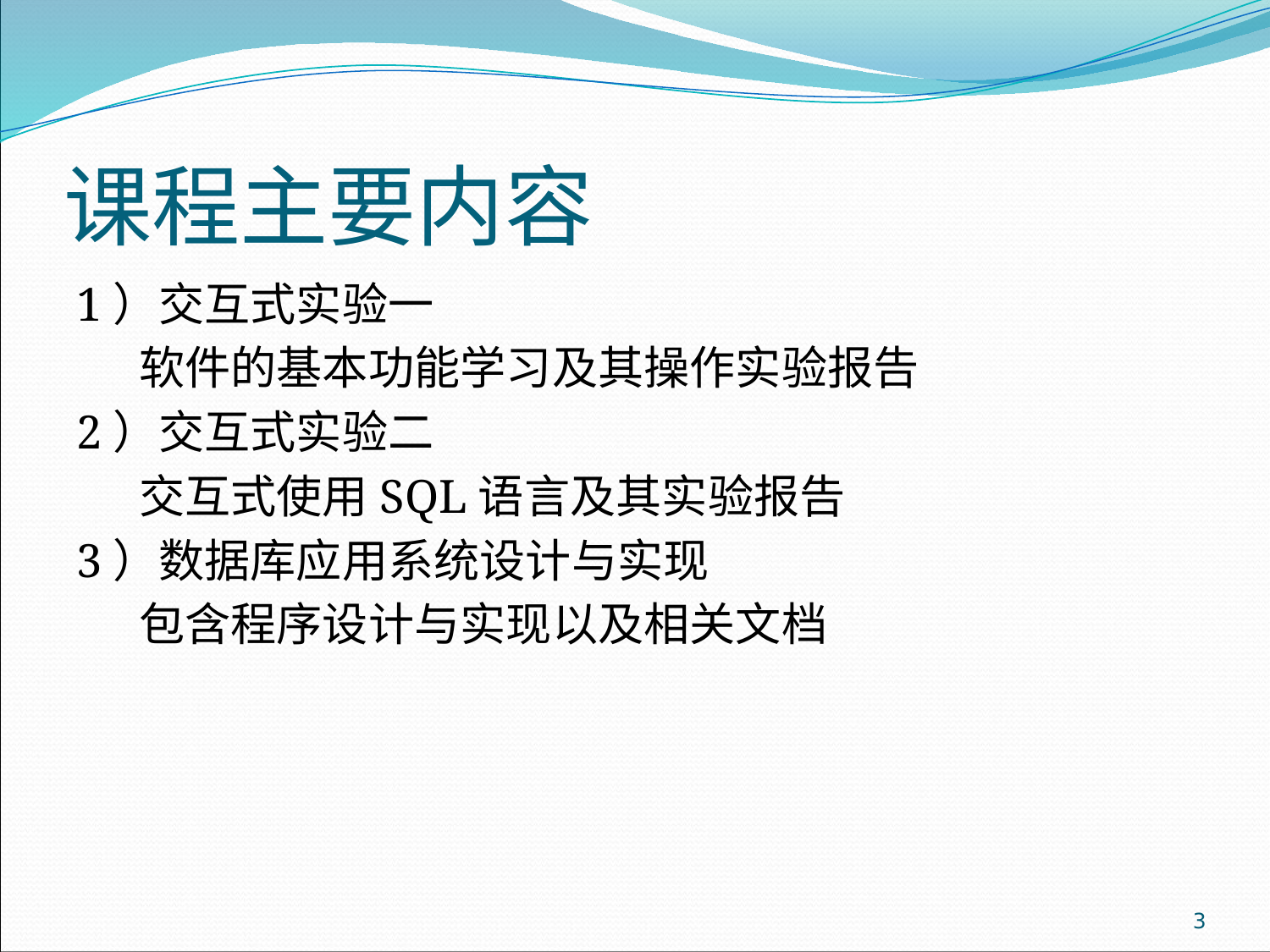

# 课程主要内容
1）交互式实验一
     软件的基本功能学习及其操作实验报告
2）交互式实验二
     交互式使用SQL语言及其实验报告
3）数据库应用系统设计与实现
     包含程序设计与实现以及相关文档
3